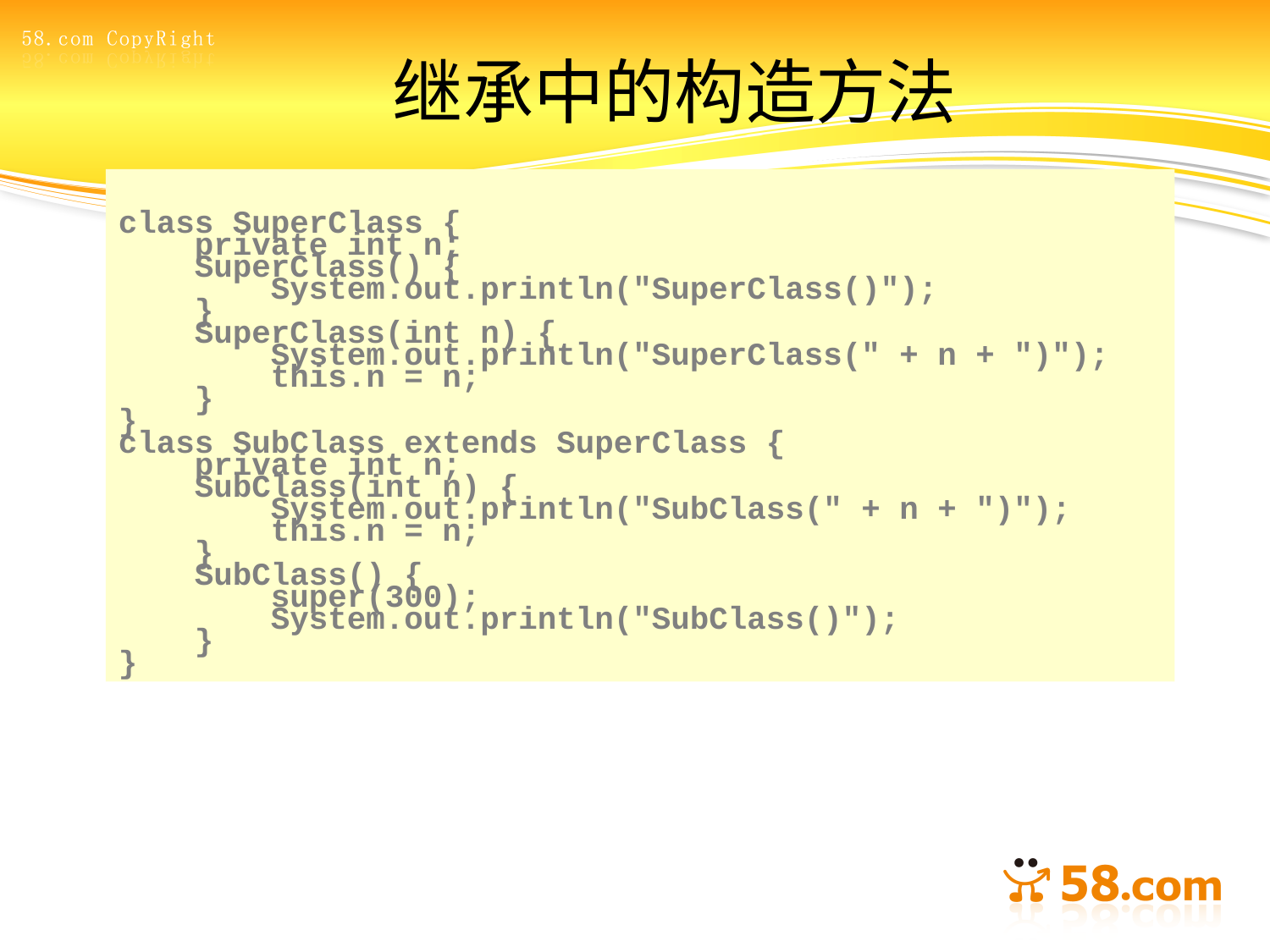

# 继承中的构造方法

class SuperClass {
    private int n;
    SuperClass() {
        System.out.println("SuperClass()");
    }
    SuperClass(int n) {
        System.out.println("SuperClass(" + n + ")");
        this.n = n;
    }
}
class SubClass extends SuperClass {
    private int n;
    SubClass(int n) {
        System.out.println("SubClass(" + n + ")");
        this.n = n;
    }
    SubClass() {
        super(300);
        System.out.println("SubClass()");
    }
}